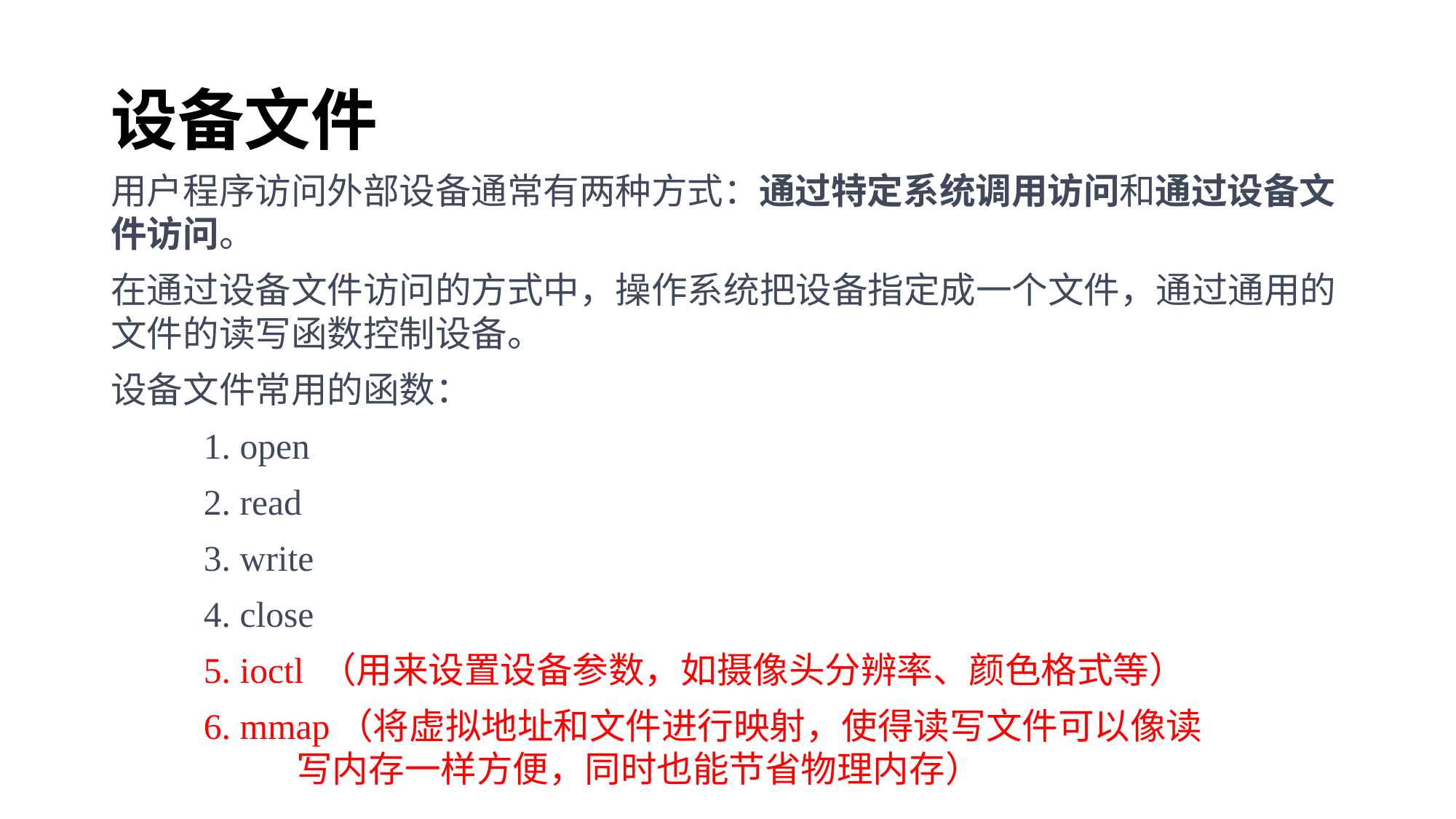

# 设备文件
用户程序访问外部设备通常有两种方式：通过特定系统调用访问和通过设备文件访问。
在通过设备文件访问的方式中，操作系统把设备指定成一个文件，通过通用的文件的读写函数控制设备。
设备文件常用的函数：
	1. open
	2. read
	3. write
	4. close
	5. ioctl （用来设置设备参数，如摄像头分辨率、颜色格式等）
	6. mmap（将虚拟地址和文件进行映射，使得读写文件可以像读		        		写内存一样方便，同时也能节省物理内存）